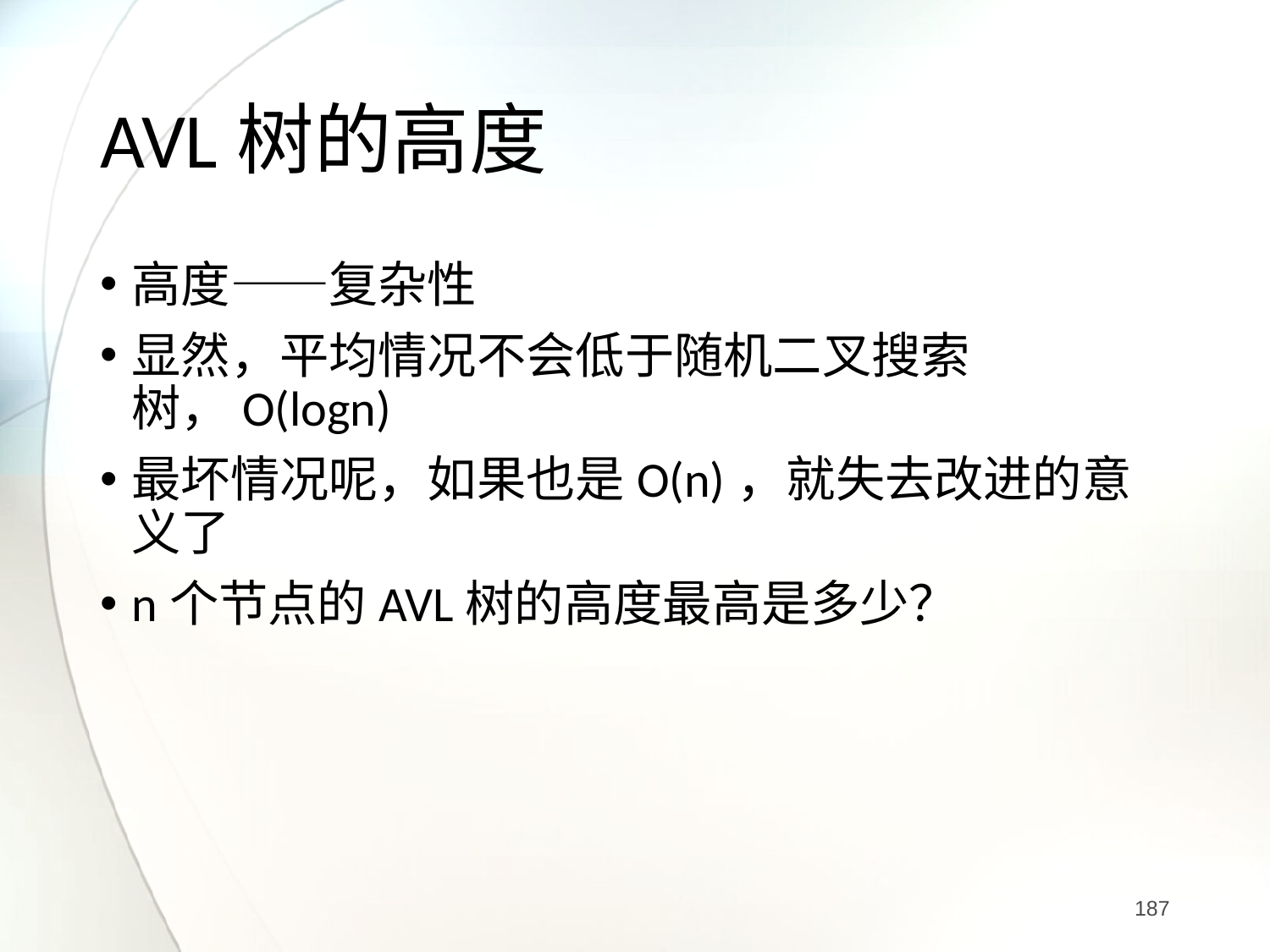

# AVL树的高度
高度——复杂性
显然，平均情况不会低于随机二叉搜索树，O(logn)
最坏情况呢，如果也是O(n)，就失去改进的意义了
n个节点的AVL树的高度最高是多少？
187